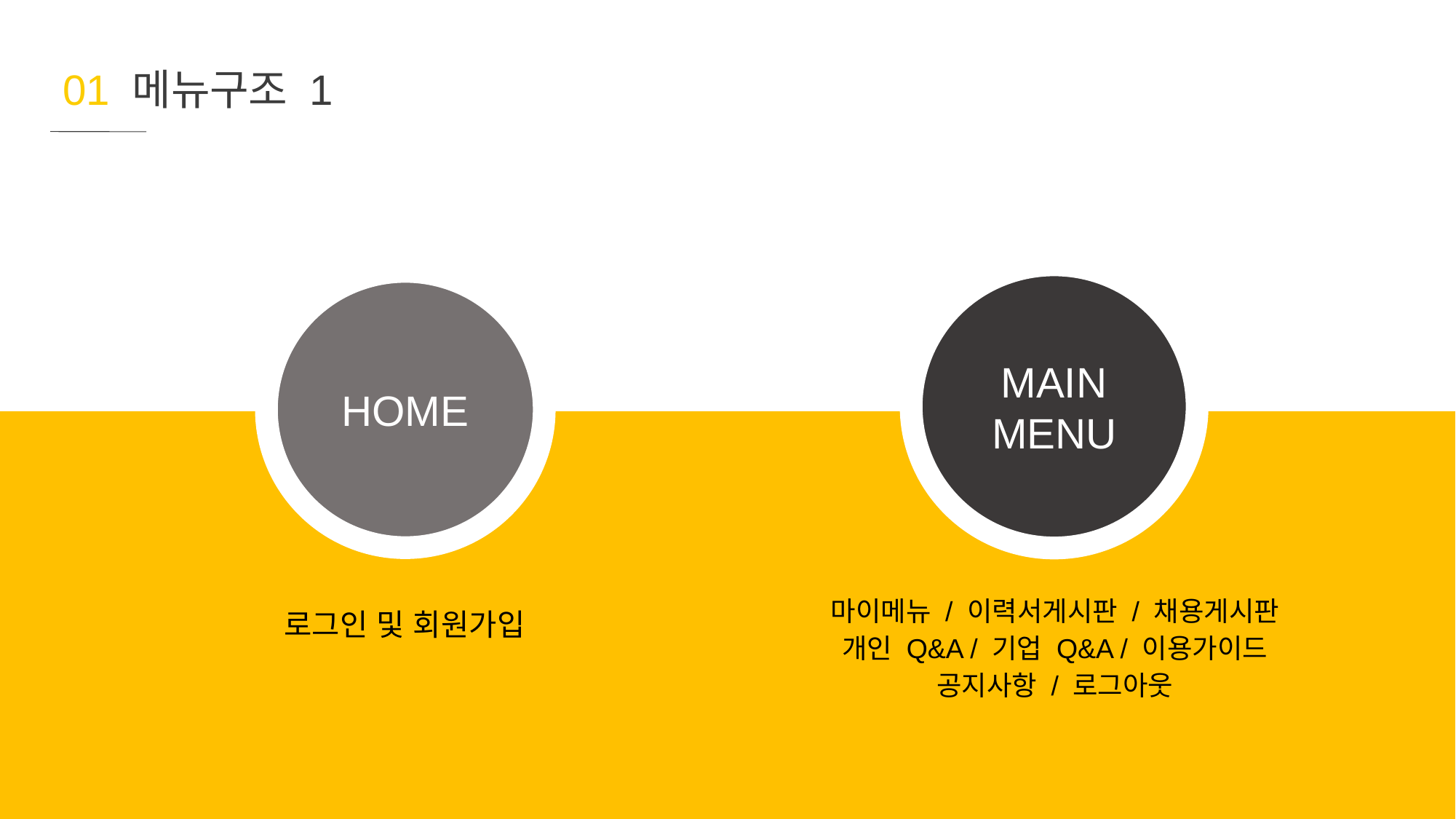

01 메뉴구조 1
MAIN
MENU
HOME

마이메뉴 / 이력서게시판 / 채용게시판
개인 Q&A / 기업 Q&A / 이용가이드
공지사항 / 로그아웃
로그인 및 회원가입